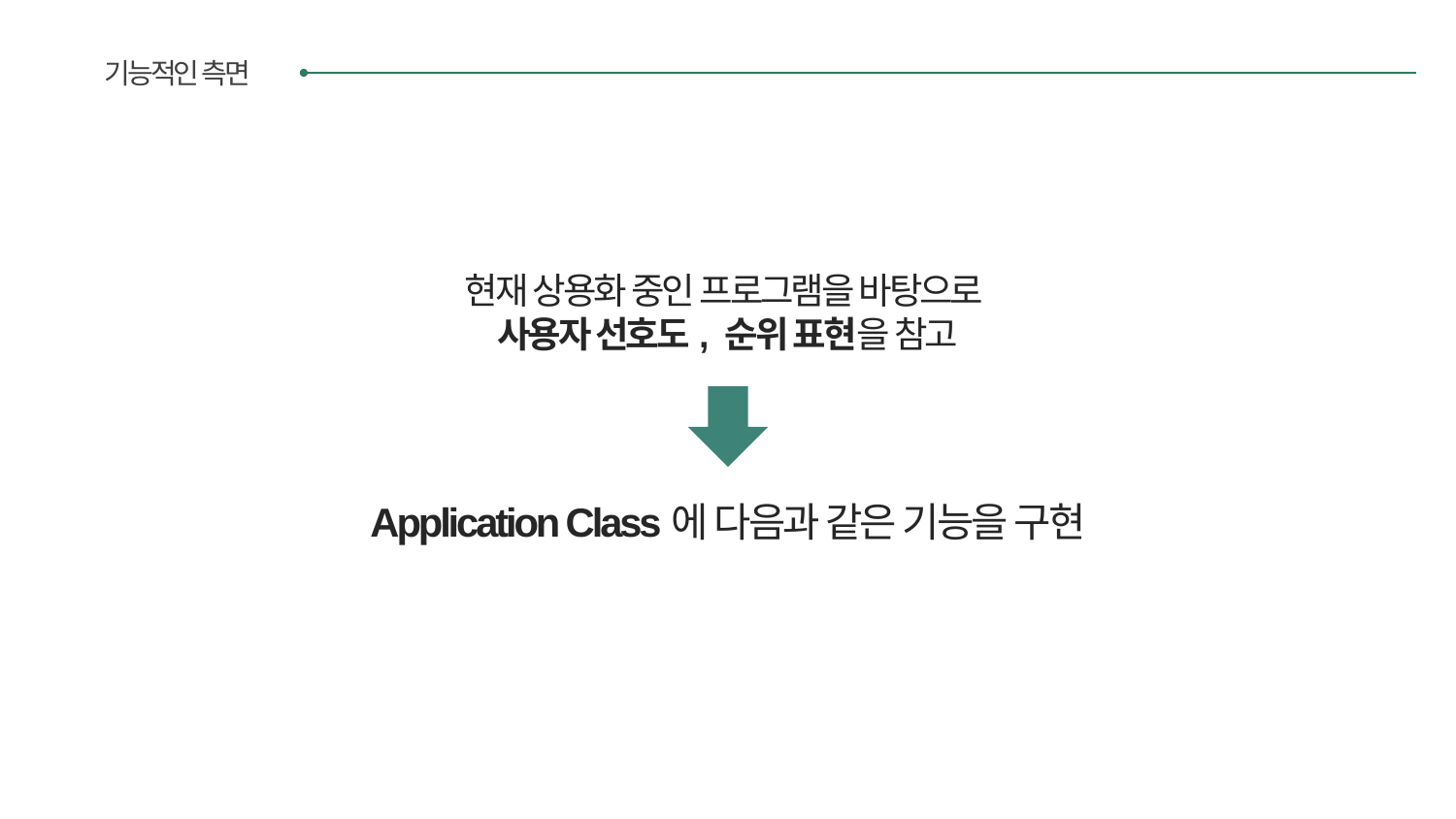

기능적인 측면
현재 상용화 중인 프로그램을 바탕으로
사용자 선호도, 순위 표현을 참고

Application Class에 다음과 같은 기능을 구현